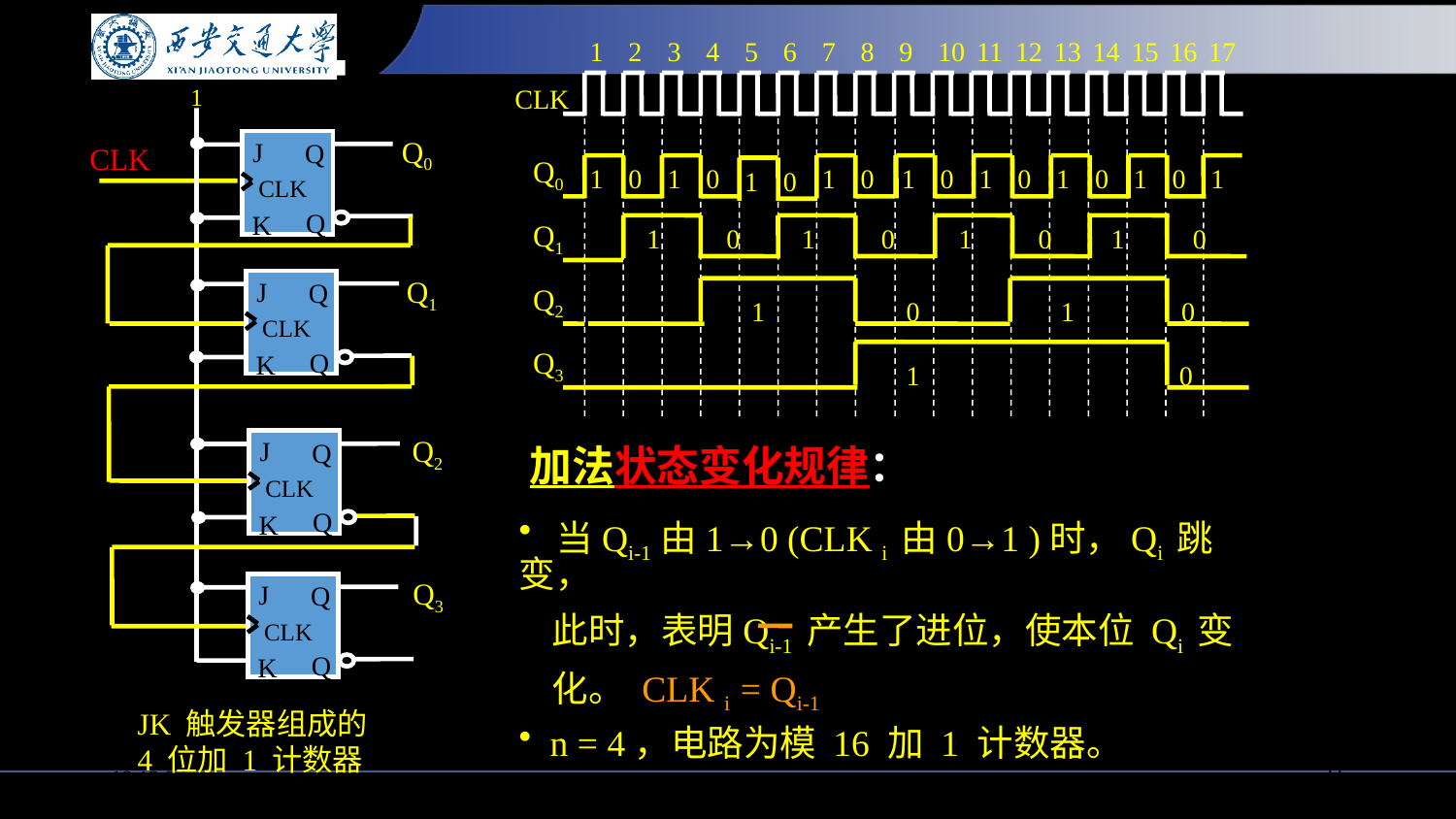

18:12:34
11
1

2

3

4

5

6

7

8

9

10

11

12

13

14

15

16

17

CLK

1

Q0
J
Q

CLK

CLK

Q
K

Q1
J
Q

CLK

Q
K

Q2
J
Q

CLK

Q
K

Q3
J
Q

CLK

Q
K

JK 触发器组成的
4 位加 1 计数器

Q0
1
0
1
0
1
0
1
0
1
0
1
0
1
0
1

1
0

Q1
1
0
1
0
1
0
1
0

Q2

1

0

1

0

Q3

1
0

# 加法状态变化规律：
  当Qi-1由1→0 (CLK i 由0→1 )时，Qi 跳变，
   此时，表明Qi-1 产生了进位，使本位 Qi 变
   化。 CLK i  = Qi-1
  n = 4，电路为模 16 加 1 计数器。